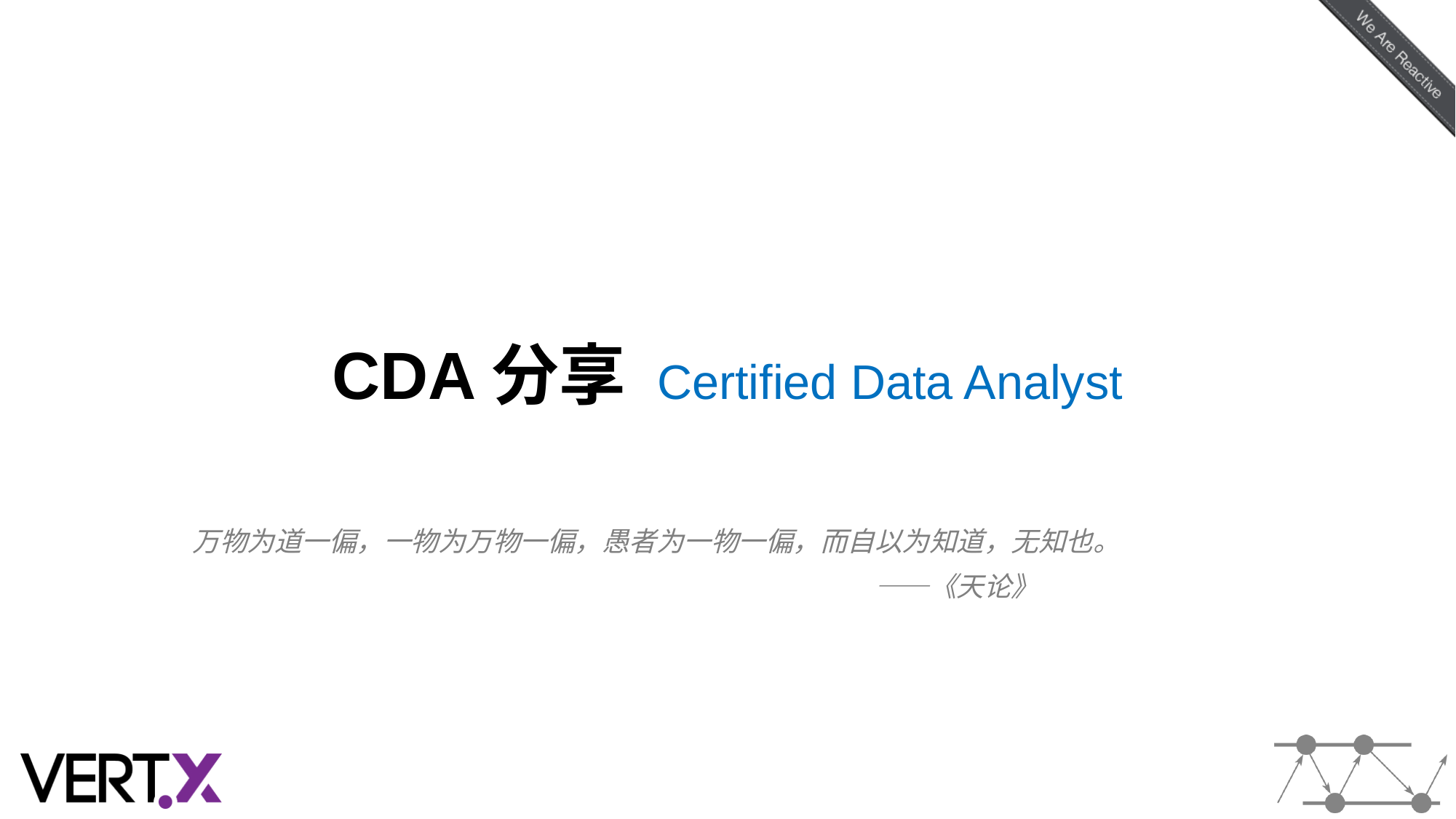

# CDA分享 Certified Data Analyst

万物为道一偏，一物为万物一偏，愚者为一物一偏，而自以为知道，无知也。
　　　　　　　　　　　　　　　　　　　　　　　　　——《天论》